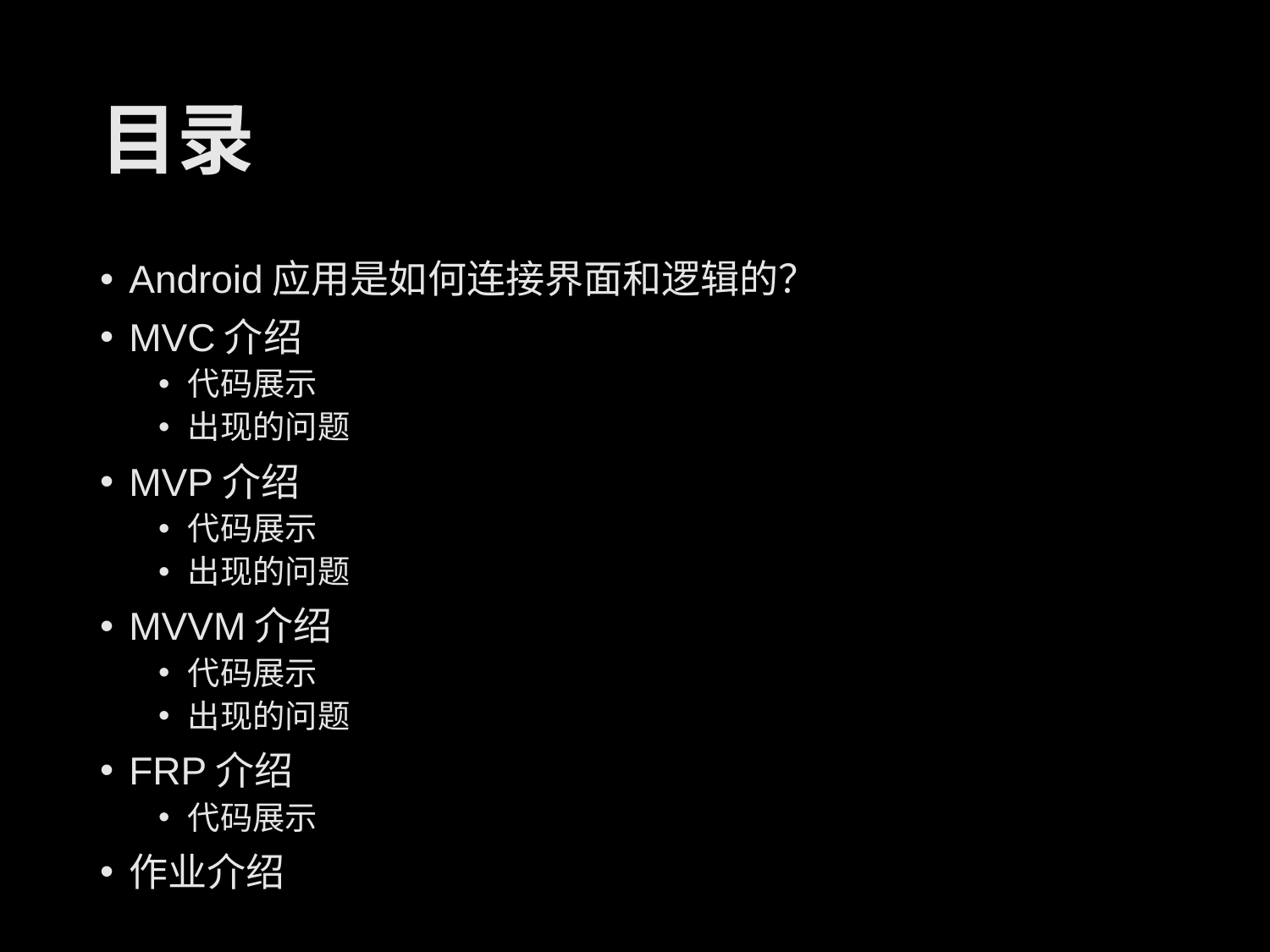

# 目录
Android应用是如何连接界面和逻辑的？
MVC介绍
代码展示
出现的问题
MVP介绍
代码展示
出现的问题
MVVM介绍
代码展示
出现的问题
FRP介绍
代码展示
作业介绍